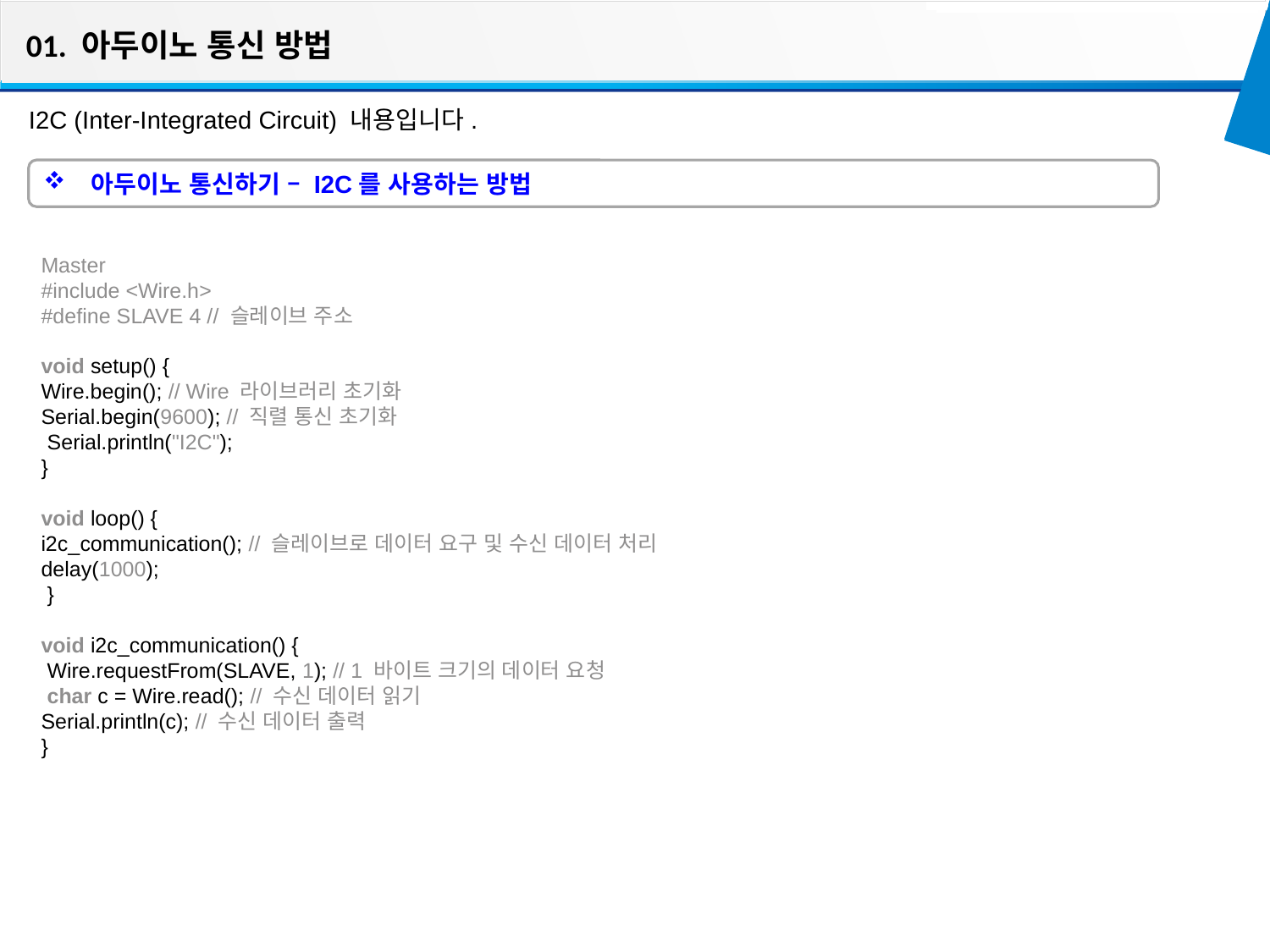

01. 아두이노 통신 방법

I2C (Inter-Integrated Circuit) 내용입니다.
아두이노 통신하기 – I2C를 사용하는 방법
Master
#include <Wire.h>
#define SLAVE 4 // 슬레이브 주소

void setup() {
Wire.begin(); // Wire 라이브러리 초기화
Serial.begin(9600); // 직렬 통신 초기화
 Serial.println("I2C");
}

void loop() {
i2c_communication(); // 슬레이브로 데이터 요구 및 수신 데이터 처리
delay(1000);
 }

void i2c_communication() {
 Wire.requestFrom(SLAVE, 1); // 1 바이트 크기의 데이터 요청
 char c = Wire.read(); // 수신 데이터 읽기
Serial.println(c); // 수신 데이터 출력
}